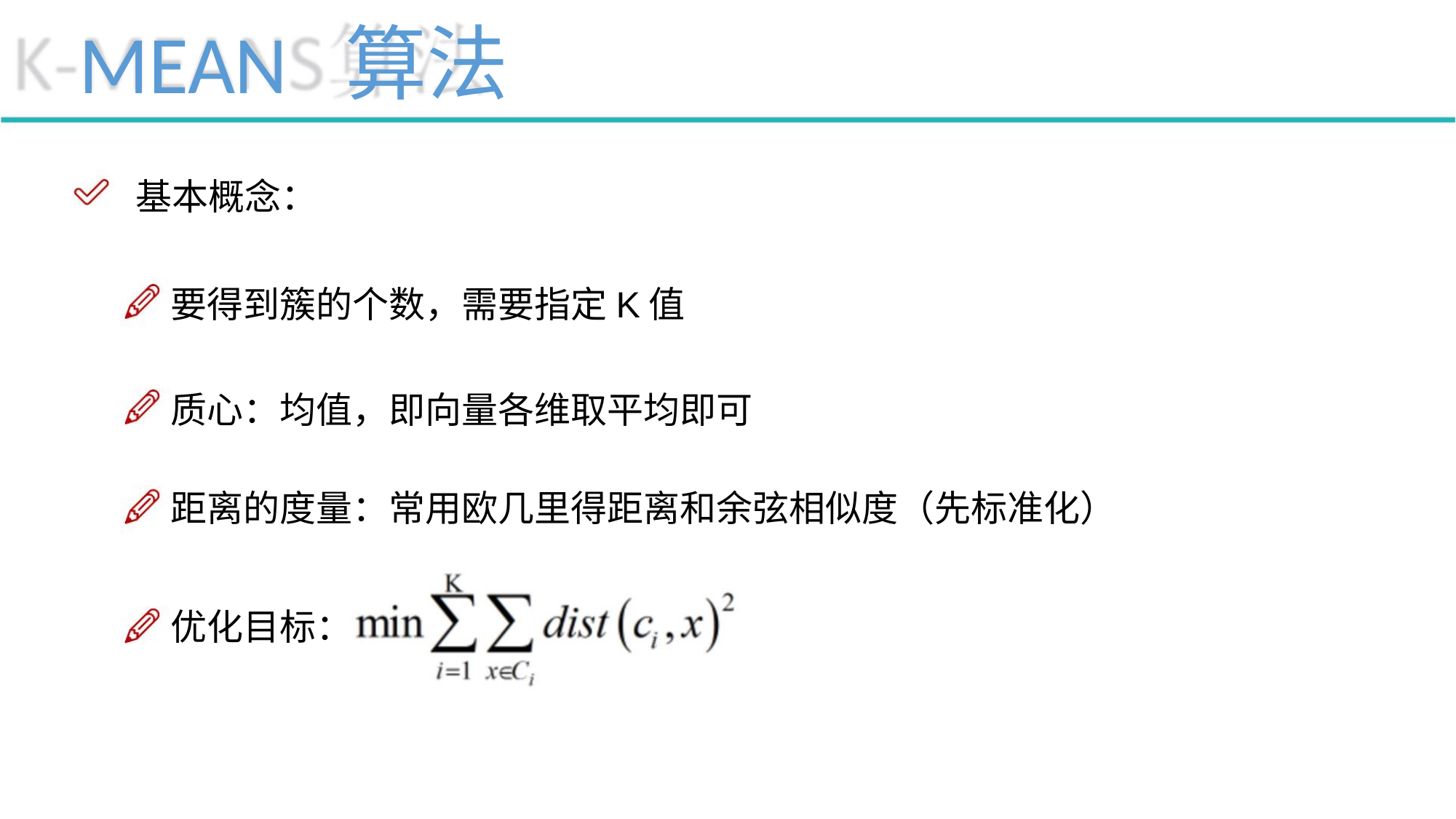

MEAN 算法
基本概念：
要得到簇的个数，需要指定K值
质心：均值，即向量各维取平均即可
距离的度量：常用欧几里得距离和余弦相似度（先标准化）
优化目标：